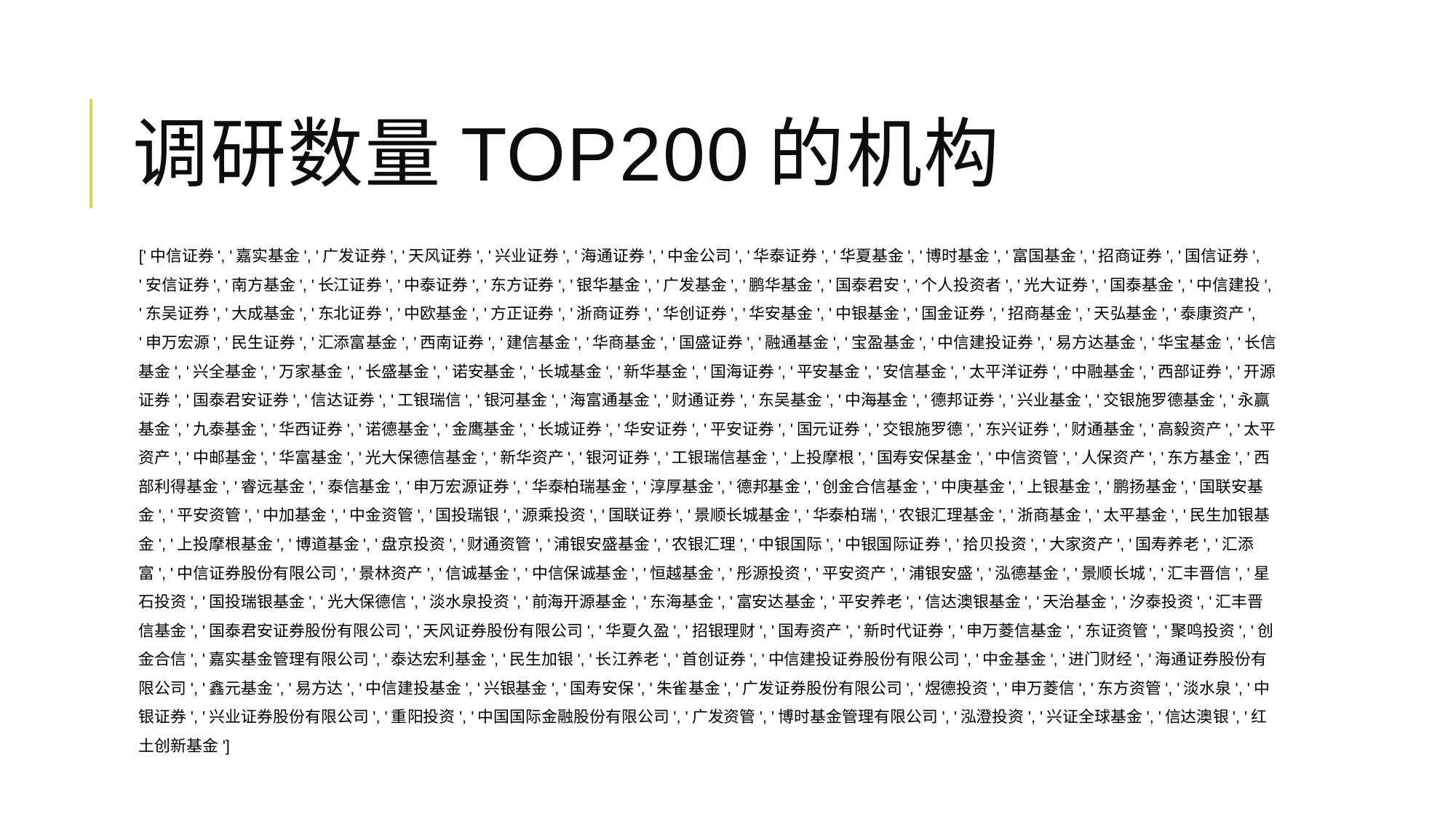

# 调研数量TOP200的机构
['中信证券', '嘉实基金', '广发证券', '天风证券', '兴业证券', '海通证券', '中金公司', '华泰证券', '华夏基金', '博时基金', '富国基金', '招商证券', '国信证券', '安信证券', '南方基金', '长江证券', '中泰证券', '东方证券', '银华基金', '广发基金', '鹏华基金', '国泰君安', '个人投资者', '光大证券', '国泰基金', '中信建投', '东吴证券', '大成基金', '东北证券', '中欧基金', '方正证券', '浙商证券', '华创证券', '华安基金', '中银基金', '国金证券', '招商基金', '天弘基金', '泰康资产', '申万宏源', '民生证券', '汇添富基金', '西南证券', '建信基金', '华商基金', '国盛证券', '融通基金', '宝盈基金', '中信建投证券', '易方达基金', '华宝基金', '长信基金', '兴全基金', '万家基金', '长盛基金', '诺安基金', '长城基金', '新华基金', '国海证券', '平安基金', '安信基金', '太平洋证券', '中融基金', '西部证券', '开源证券', '国泰君安证券', '信达证券', '工银瑞信', '银河基金', '海富通基金', '财通证券', '东吴基金', '中海基金', '德邦证券', '兴业基金', '交银施罗德基金', '永赢基金', '九泰基金', '华西证券', '诺德基金', '金鹰基金', '长城证券', '华安证券', '平安证券', '国元证券', '交银施罗德', '东兴证券', '财通基金', '高毅资产', '太平资产', '中邮基金', '华富基金', '光大保德信基金', '新华资产', '银河证券', '工银瑞信基金', '上投摩根', '国寿安保基金', '中信资管', '人保资产', '东方基金', '西部利得基金', '睿远基金', '泰信基金', '申万宏源证券', '华泰柏瑞基金', '淳厚基金', '德邦基金', '创金合信基金', '中庚基金', '上银基金', '鹏扬基金', '国联安基金', '平安资管', '中加基金', '中金资管', '国投瑞银', '源乘投资', '国联证券', '景顺长城基金', '华泰柏瑞', '农银汇理基金', '浙商基金', '太平基金', '民生加银基金', '上投摩根基金', '博道基金', '盘京投资', '财通资管', '浦银安盛基金', '农银汇理', '中银国际', '中银国际证券', '拾贝投资', '大家资产', '国寿养老', '汇添富', '中信证券股份有限公司', '景林资产', '信诚基金', '中信保诚基金', '恒越基金', '彤源投资', '平安资产', '浦银安盛', '泓德基金', '景顺长城', '汇丰晋信', '星石投资', '国投瑞银基金', '光大保德信', '淡水泉投资', '前海开源基金', '东海基金', '富安达基金', '平安养老', '信达澳银基金', '天治基金', '汐泰投资', '汇丰晋信基金', '国泰君安证券股份有限公司', '天风证券股份有限公司', '华夏久盈', '招银理财', '国寿资产', '新时代证券', '申万菱信基金', '东证资管', '聚鸣投资', '创金合信', '嘉实基金管理有限公司', '泰达宏利基金', '民生加银', '长江养老', '首创证券', '中信建投证券股份有限公司', '中金基金', '进门财经', '海通证券股份有限公司', '鑫元基金', '易方达', '中信建投基金', '兴银基金', '国寿安保', '朱雀基金', '广发证券股份有限公司', '煜德投资', '申万菱信', '东方资管', '淡水泉', '中银证券', '兴业证券股份有限公司', '重阳投资', '中国国际金融股份有限公司', '广发资管', '博时基金管理有限公司', '泓澄投资', '兴证全球基金', '信达澳银', '红土创新基金']